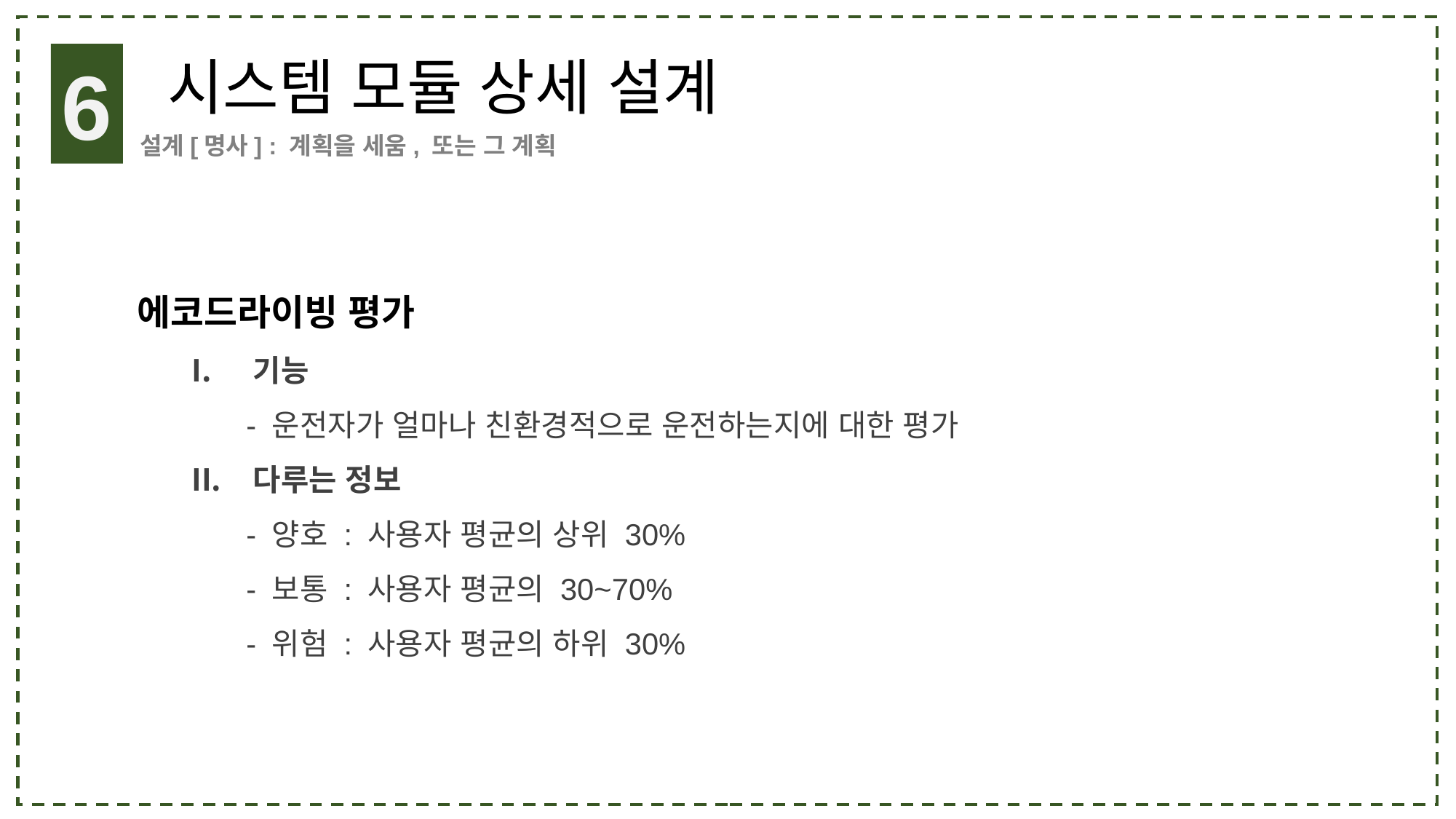

6
시스템 모듈 상세 설계
설계[명사] : 계획을 세움, 또는 그 계획
에코드라이빙 평가
기능
- 운전자가 얼마나 친환경적으로 운전하는지에 대한 평가
다루는 정보
- 양호 : 사용자 평균의 상위 30%
- 보통 : 사용자 평균의 30~70%
- 위험 : 사용자 평균의 하위 30%